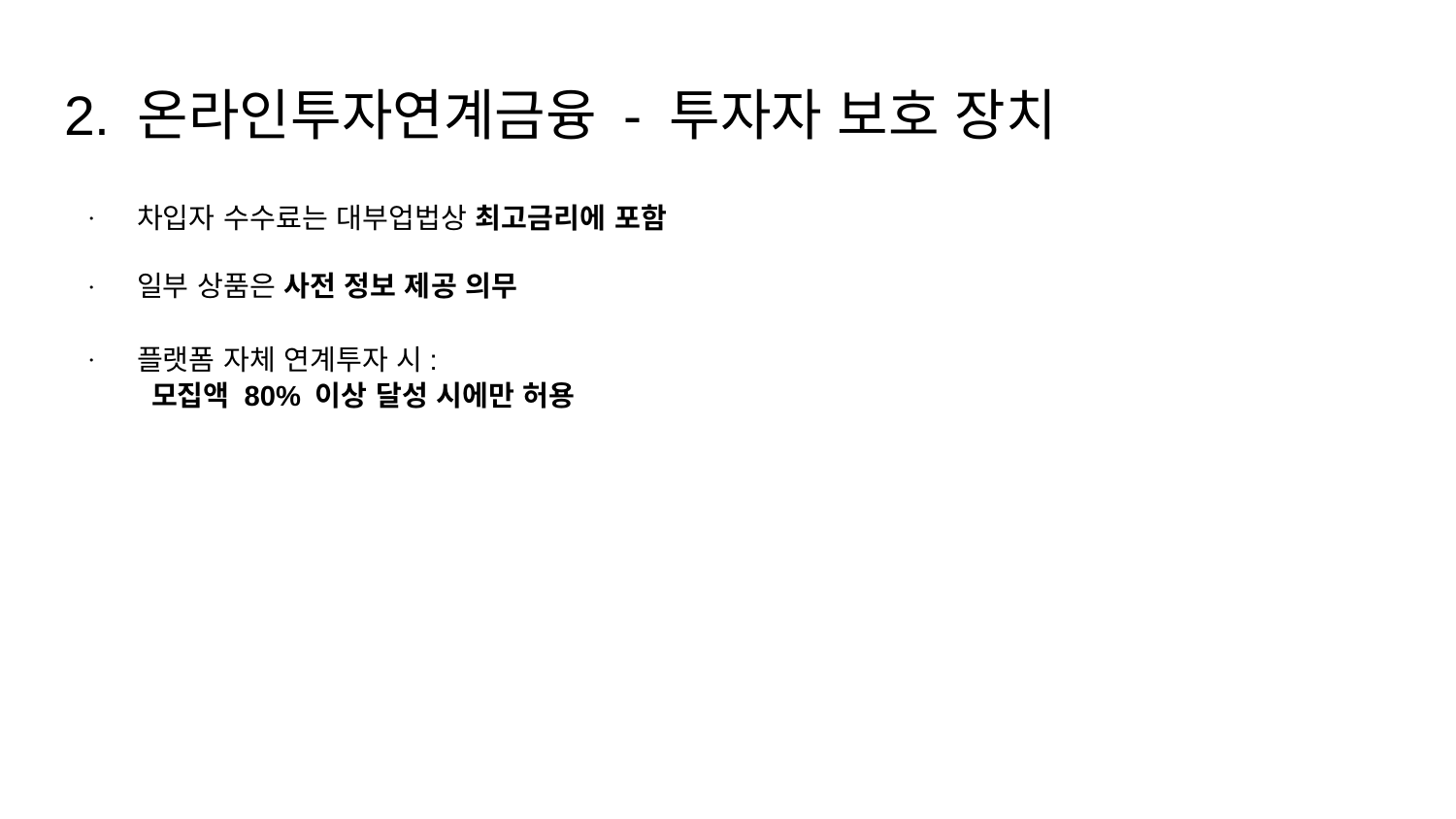

# 2. 온라인투자연계금융 - 투자자 보호 장치
차입자 수수료는 대부업법상 최고금리에 포함
일부 상품은 사전 정보 제공 의무
플랫폼 자체 연계투자 시:
 모집액 80% 이상 달성 시에만 허용